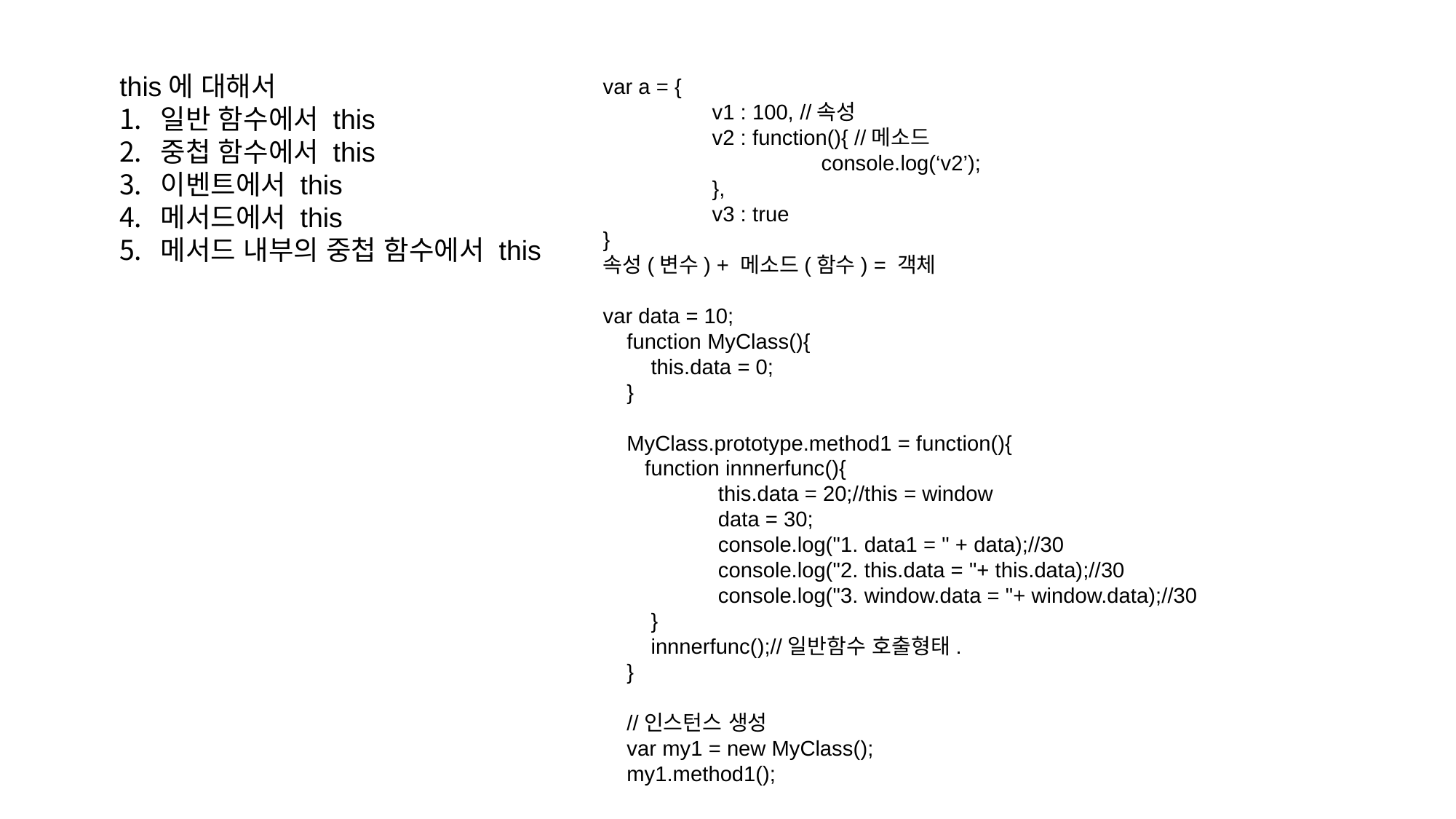

this에 대해서
일반 함수에서 this
중첩 함수에서 this
이벤트에서 this
메서드에서 this
메서드 내부의 중첩 함수에서 this
var a = {
	v1 : 100, //속성
	v2 : function(){ //메소드
		console.log(‘v2’);
	},
	v3 : true
}
속성(변수) + 메소드(함수) = 객체

var data = 10;
    function MyClass(){
        this.data = 0;
    }

    MyClass.prototype.method1 = function(){
       function innnerfunc(){
	 this.data = 20;//this = window
        	 data = 30;
	 console.log("1. data1 = " + data);//30
       	 console.log("2. this.data = "+ this.data);//30
       	 console.log("3. window.data = "+ window.data);//30
        }
        innnerfunc();//일반함수 호출형태.
    }

    //인스턴스 생성
    var my1 = new MyClass();
    my1.method1();